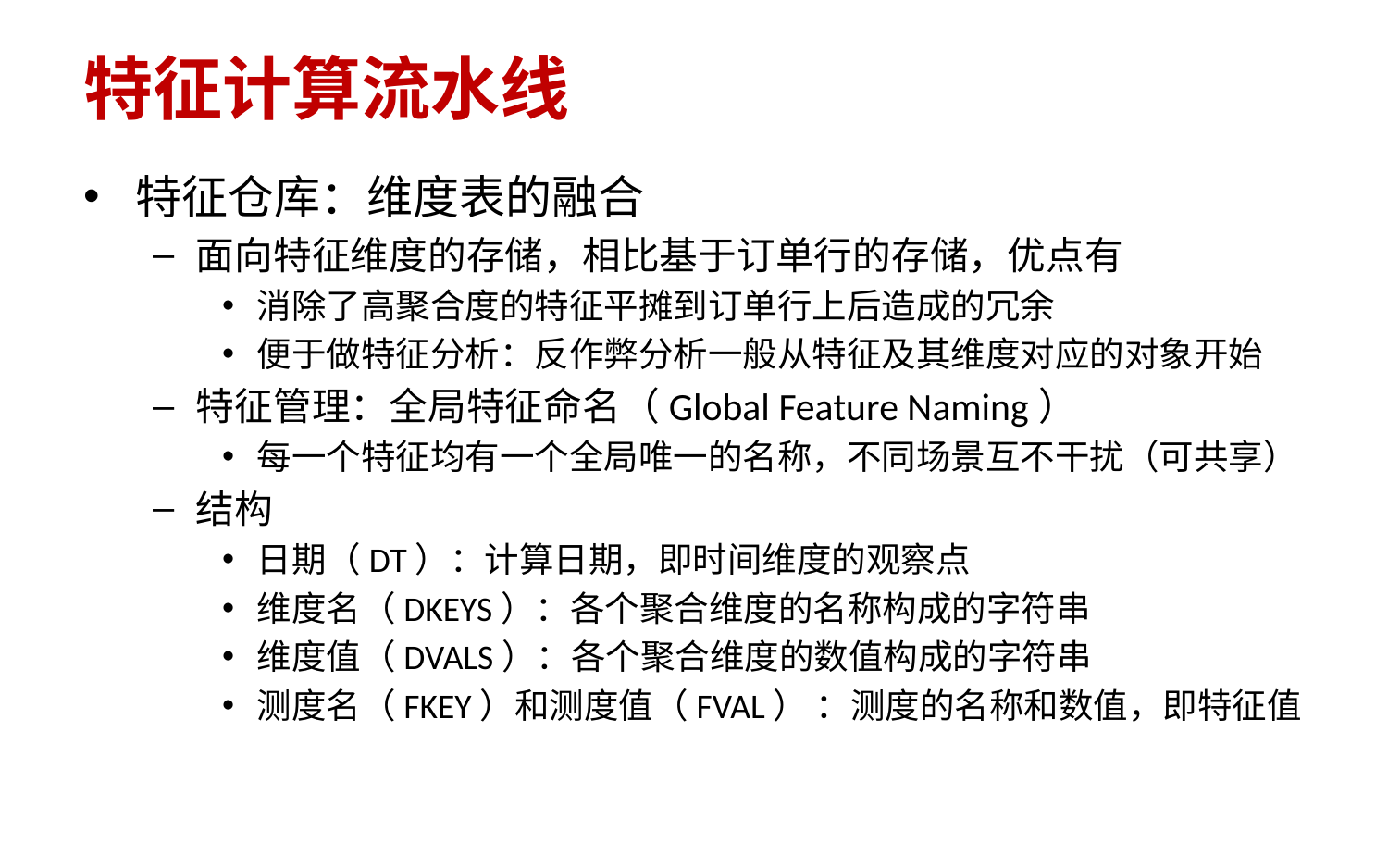

# 特征计算流水线
特征仓库：维度表的融合
面向特征维度的存储，相比基于订单行的存储，优点有
消除了高聚合度的特征平摊到订单行上后造成的冗余
便于做特征分析：反作弊分析一般从特征及其维度对应的对象开始
特征管理：全局特征命名（Global Feature Naming）
每一个特征均有一个全局唯一的名称，不同场景互不干扰（可共享）
结构
日期（DT）：计算日期，即时间维度的观察点
维度名（DKEYS）：各个聚合维度的名称构成的字符串
维度值（DVALS）：各个聚合维度的数值构成的字符串
测度名（FKEY）和测度值（FVAL） ：测度的名称和数值，即特征值